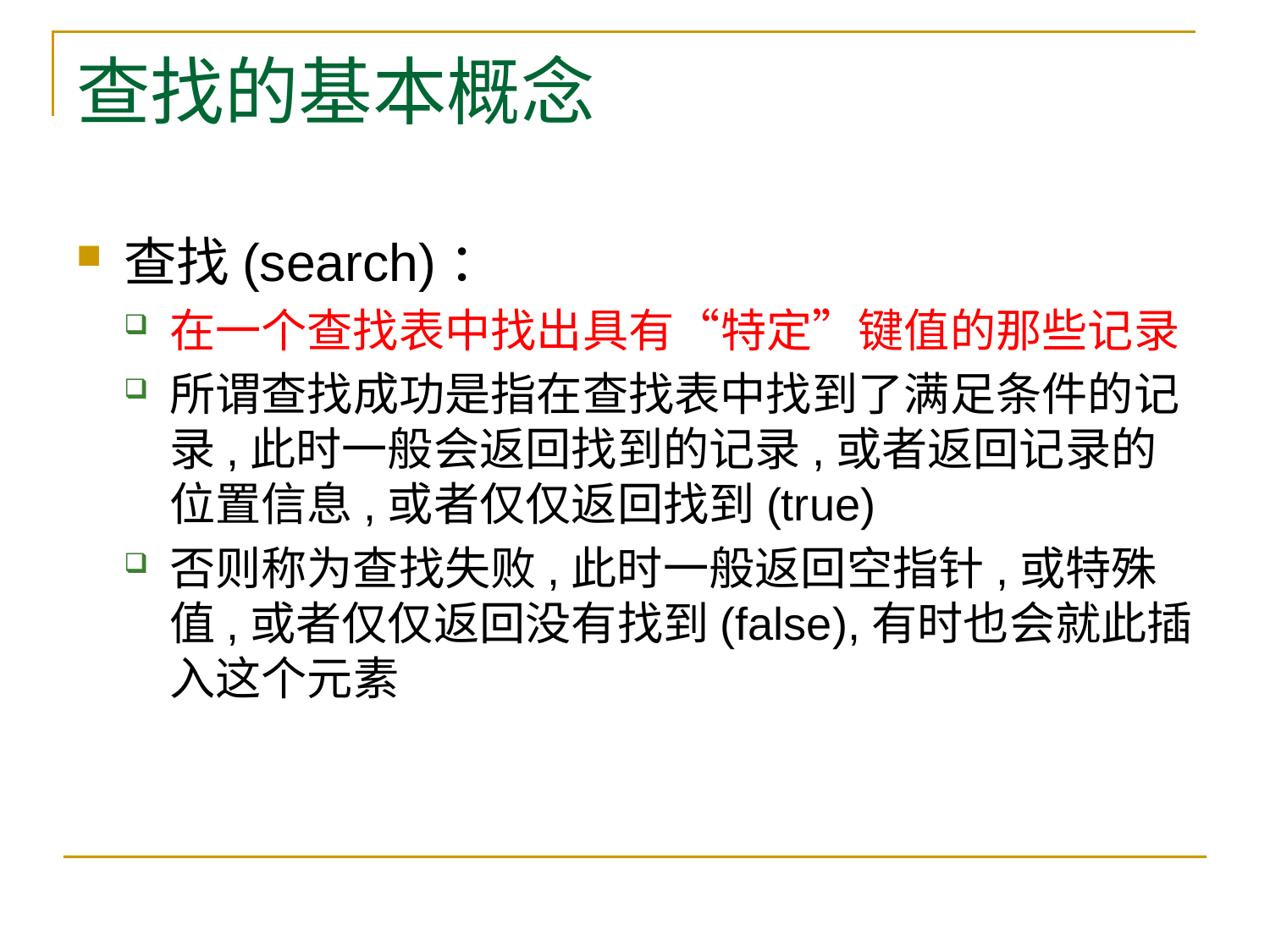

# 查找的基本概念
查找(search)：
在一个查找表中找出具有“特定”键值的那些记录
所谓查找成功是指在查找表中找到了满足条件的记录,此时一般会返回找到的记录,或者返回记录的位置信息,或者仅仅返回找到(true)
否则称为查找失败,此时一般返回空指针,或特殊值,或者仅仅返回没有找到(false),有时也会就此插入这个元素